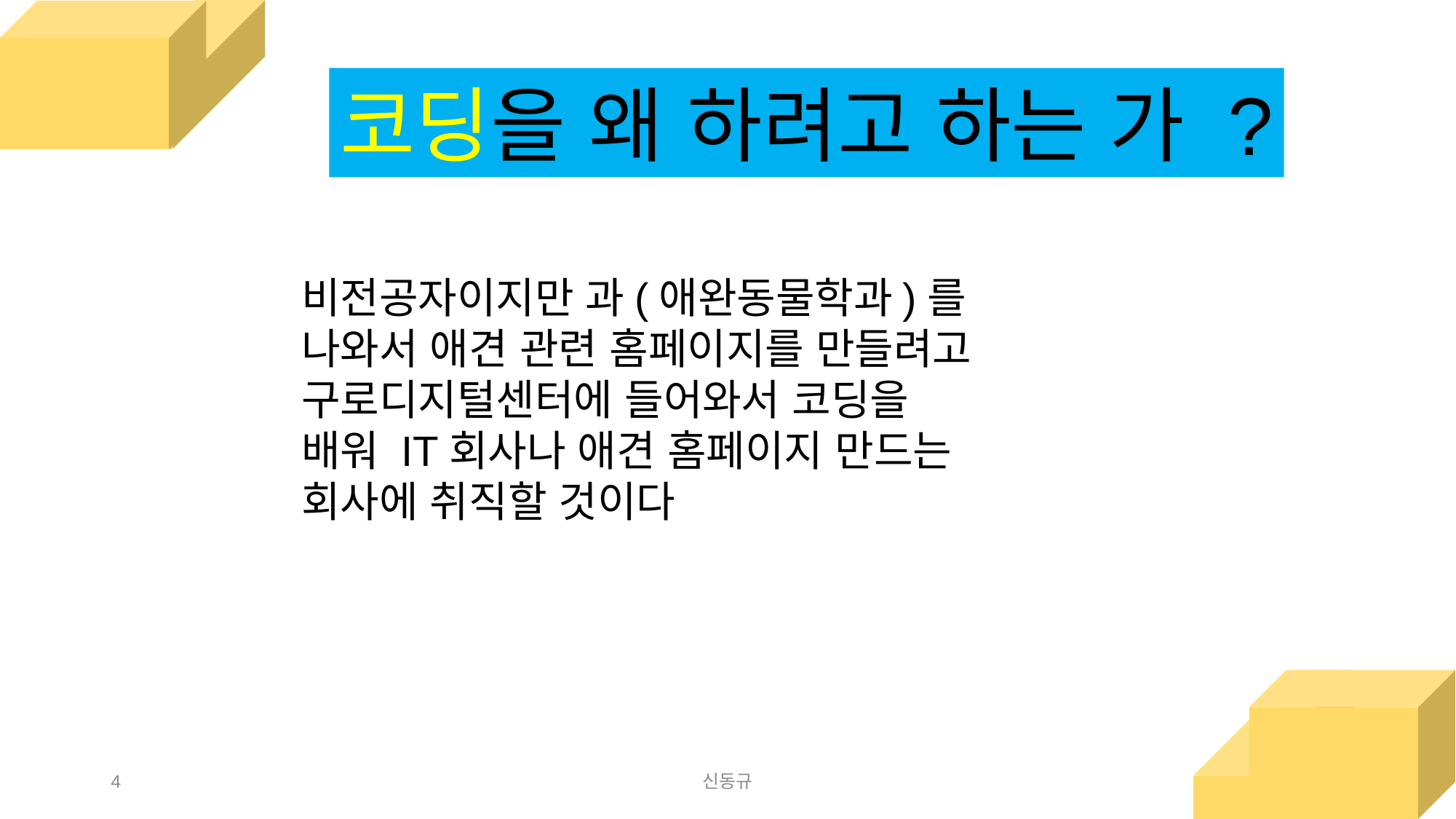

코딩을 왜 하려고 하는 가 ?
비전공자이지만 과(애완동물학과)를 나와서 애견 관련 홈페이지를 만들려고 구로디지털센터에 들어와서 코딩을 배워 IT회사나 애견 홈페이지 만드는 회사에 취직할 것이다
4
신동규